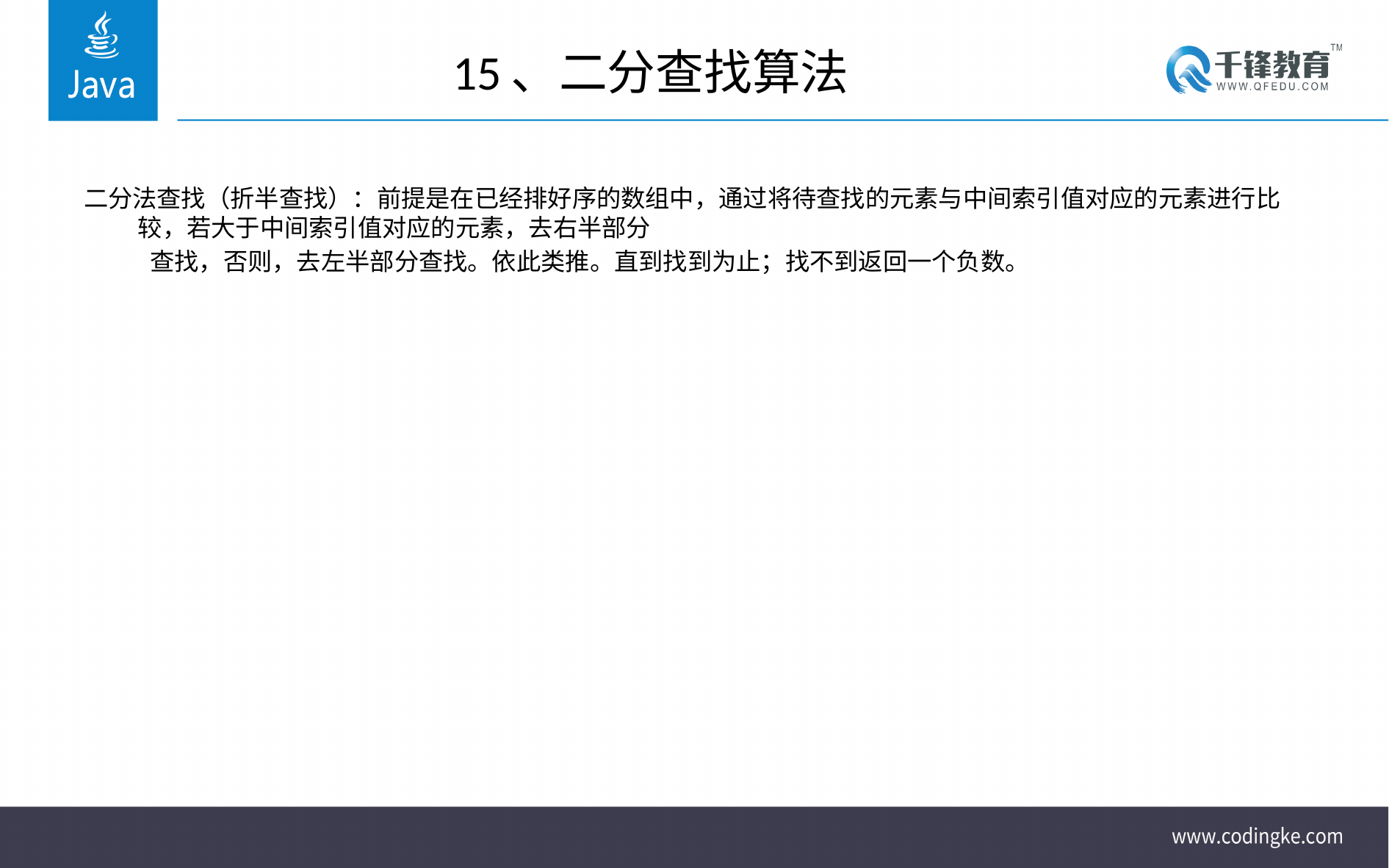

# 15、二分查找算法
二分法查找（折半查找）：前提是在已经排好序的数组中，通过将待查找的元素与中间索引值对应的元素进行比较，若大于中间索引值对应的元素，去右半部分
           查找，否则，去左半部分查找。依此类推。直到找到为止；找不到返回一个负数。